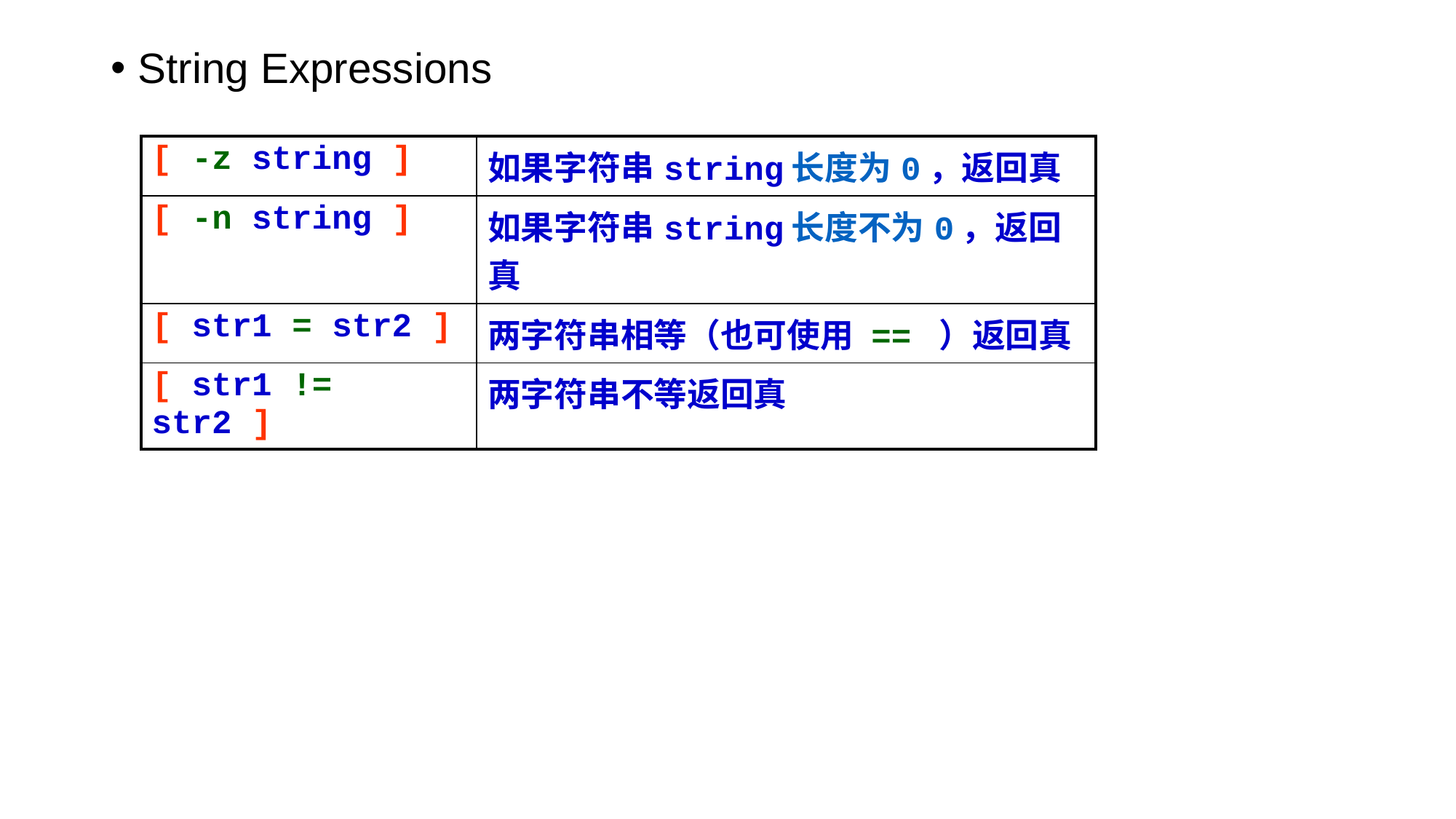

String Expressions
| [ -z string ] | 如果字符串string长度为0，返回真 |
| --- | --- |
| [ -n string ] | 如果字符串string长度不为0，返回真 |
| [ str1 = str2 ] | 两字符串相等（也可使用 == ）返回真 |
| [ str1 != str2 ] | 两字符串不等返回真 |